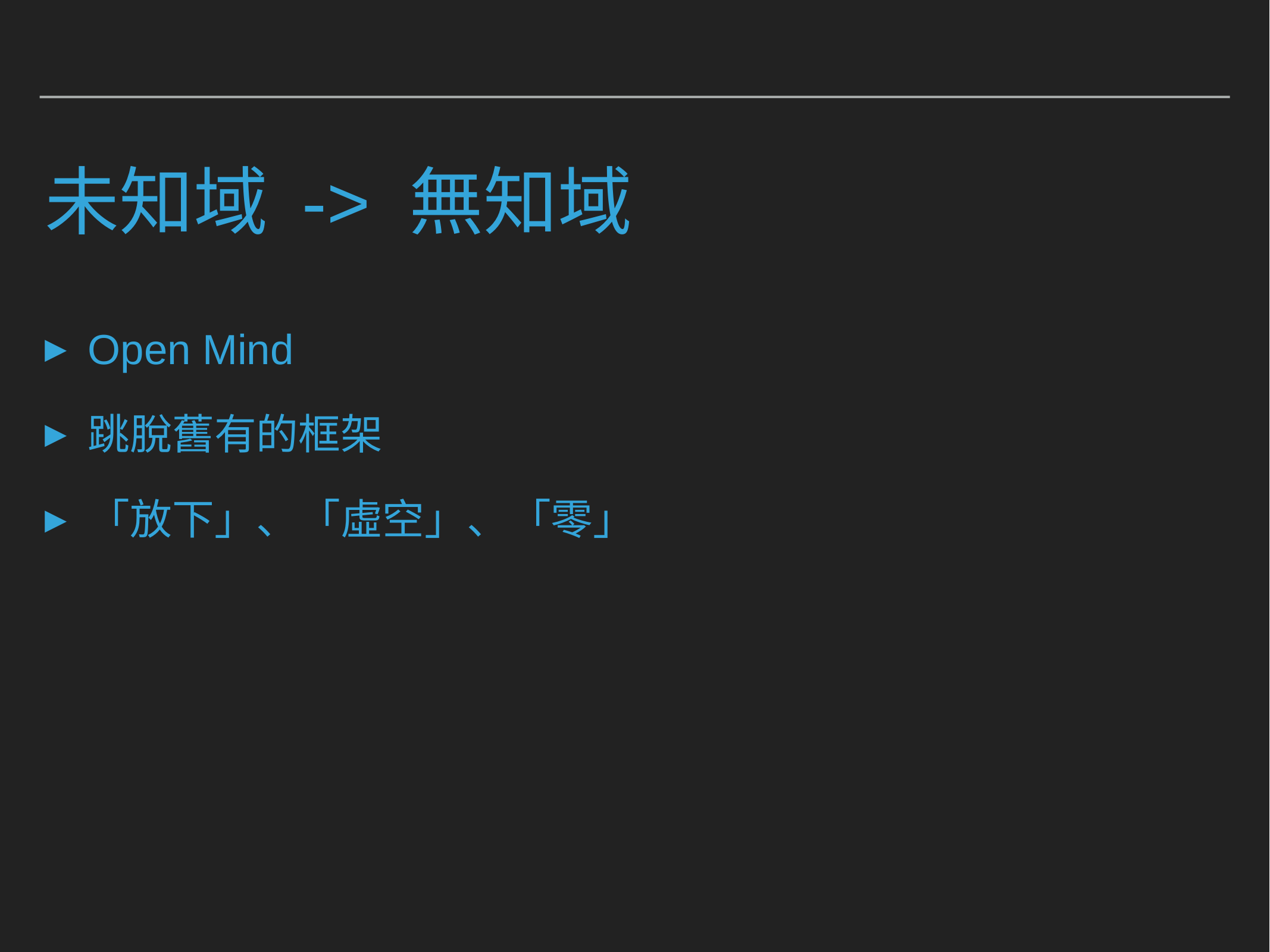

# 未知域 -> 無知域
Open Mind
跳脫舊有的框架
「放下」、「虛空」、「零」